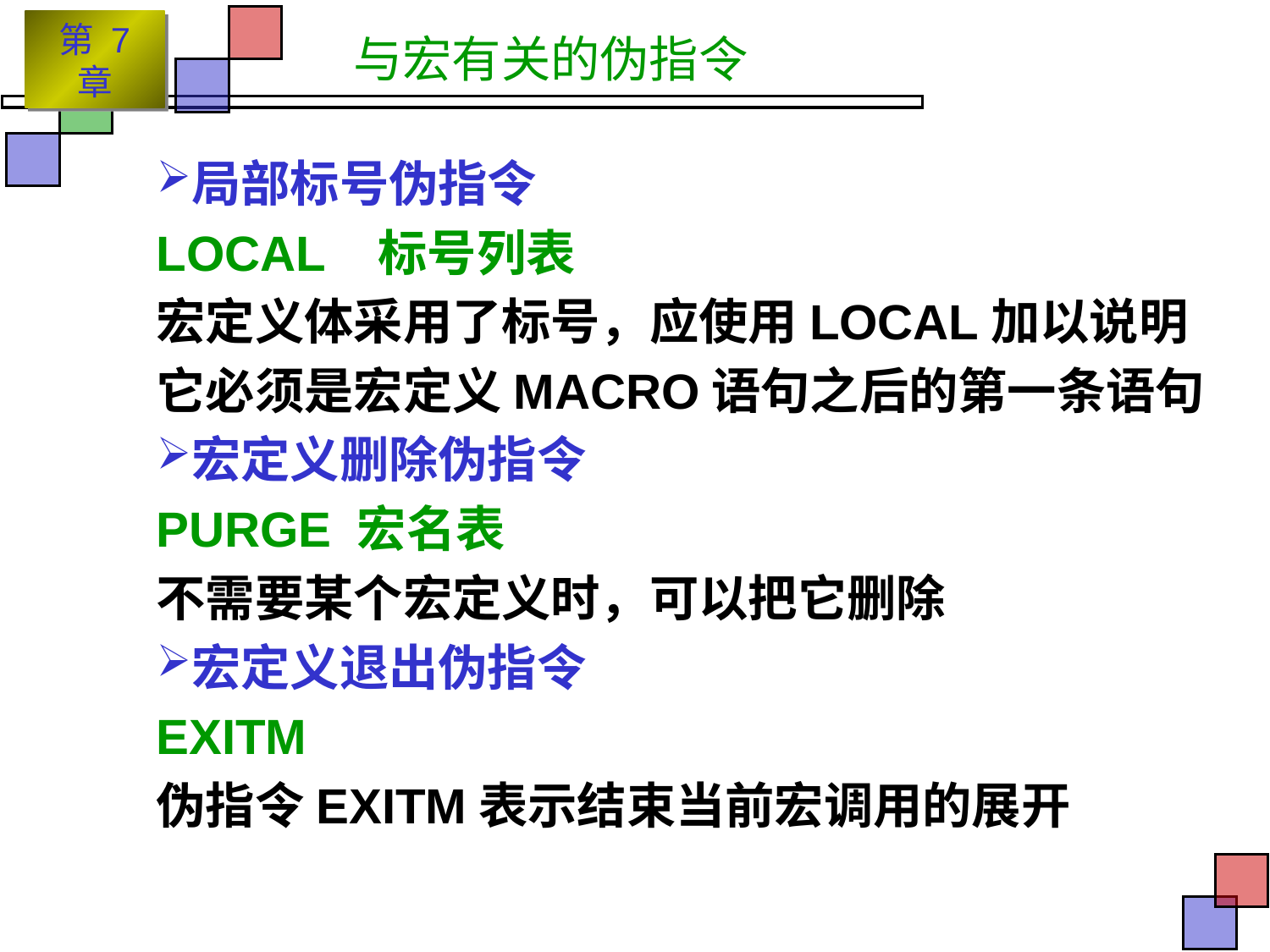

# 与宏有关的伪指令
局部标号伪指令
LOCAL   标号列表
宏定义体采用了标号，应使用LOCAL加以说明
它必须是宏定义MACRO语句之后的第一条语句
宏定义删除伪指令
PURGE 宏名表
不需要某个宏定义时，可以把它删除
宏定义退出伪指令
EXITM
伪指令EXITM表示结束当前宏调用的展开